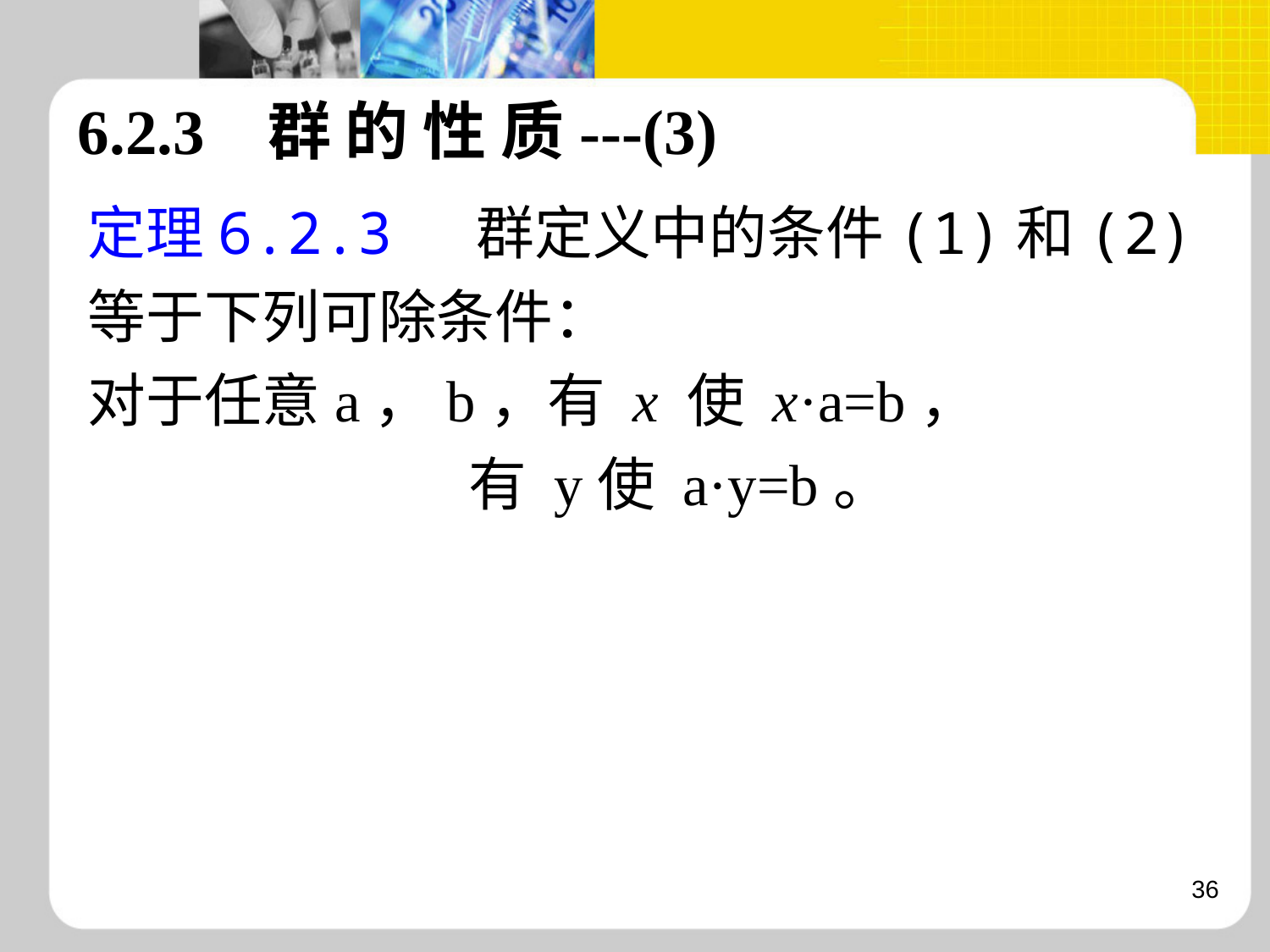

6.2.3   群 的 性 质---(3)
定理6.2.3  群定义中的条件(1)和(2)等于下列可除条件：
对于任意a，b，有 x 使 x·a=b，
                            有 y使 a·y=b。
36